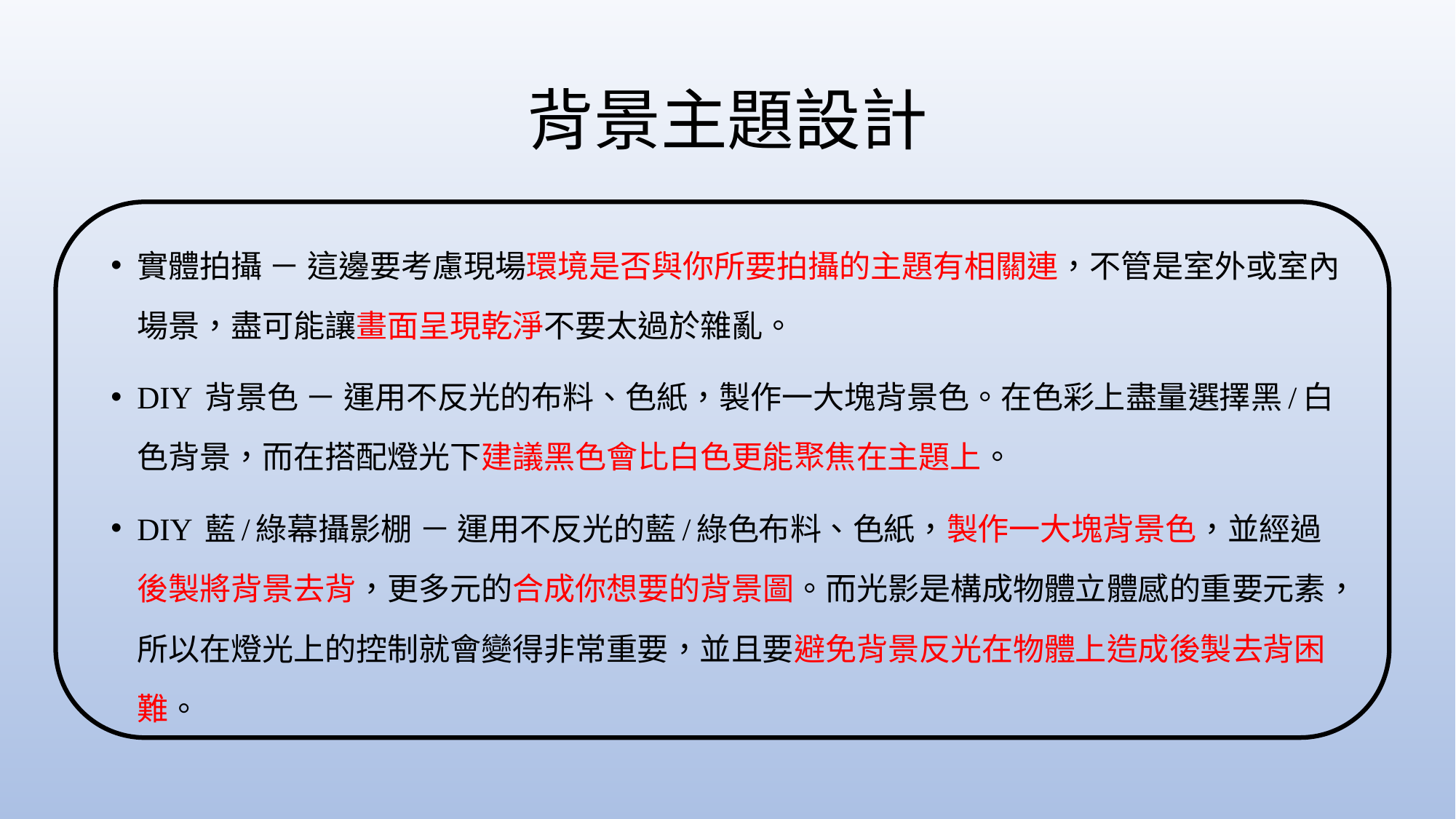

# 背景主題設計

實體拍攝 － 這邊要考慮現場環境是否與你所要拍攝的主題有相關連，不管是室外或室內場景，盡可能讓畫面呈現乾淨不要太過於雜亂。
DIY 背景色 － 運用不反光的布料、色紙，製作一大塊背景色。在色彩上盡量選擇黑/白色背景，而在搭配燈光下建議黑色會比白色更能聚焦在主題上。
DIY 藍/綠幕攝影棚 － 運用不反光的藍/綠色布料、色紙，製作一大塊背景色，並經過後製將背景去背，更多元的合成你想要的背景圖。而光影是構成物體立體感的重要元素，所以在燈光上的控制就會變得非常重要，並且要避免背景反光在物體上造成後製去背困難。